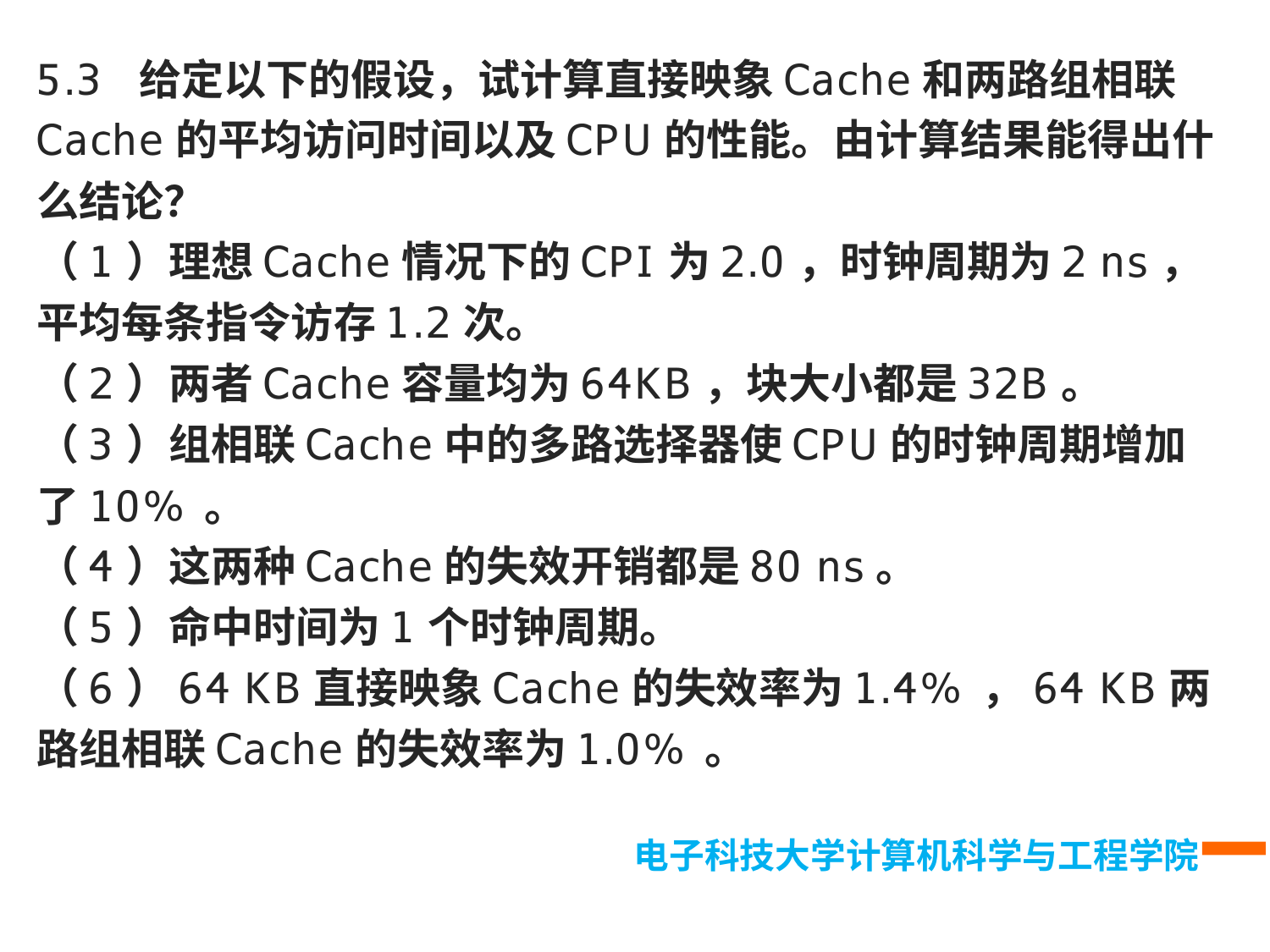

5.3  给定以下的假设，试计算直接映象Cache和两路组相联Cache的平均访问时间以及CPU的性能。由计算结果能得出什么结论？
（1）理想Cache情况下的CPI为2.0，时钟周期为2 ns，平均每条指令访存1.2次。
（2）两者Cache容量均为64KB，块大小都是32B。
（3）组相联Cache中的多路选择器使CPU的时钟周期增加了10%。
（4）这两种Cache的失效开销都是80 ns。
（5）命中时间为1个时钟周期。
（6）64 KB直接映象Cache的失效率为1.4%，64 KB两路组相联Cache的失效率为1.0%。